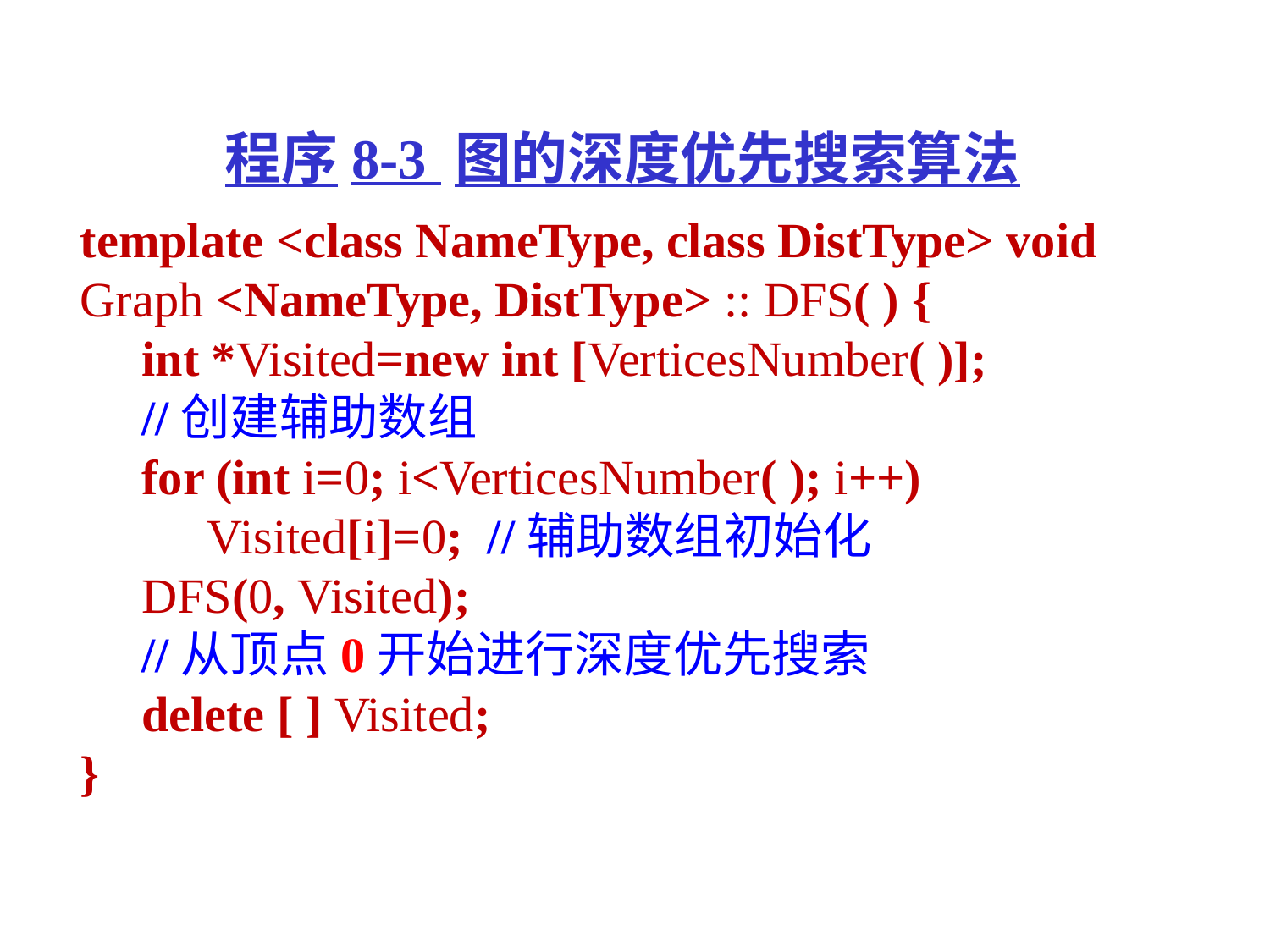

程序8-3 图的深度优先搜索算法
template <class NameType, class DistType> void Graph <NameType, DistType> :: DFS( ) {
     int *Visited=new int [VerticesNumber( )];
     //创建辅助数组
     for (int i=0; i<VerticesNumber( ); i++)
	Visited[i]=0;  //辅助数组初始化
     DFS(0, Visited);
     //从顶点0开始进行深度优先搜索
     delete [ ] Visited;
}
69